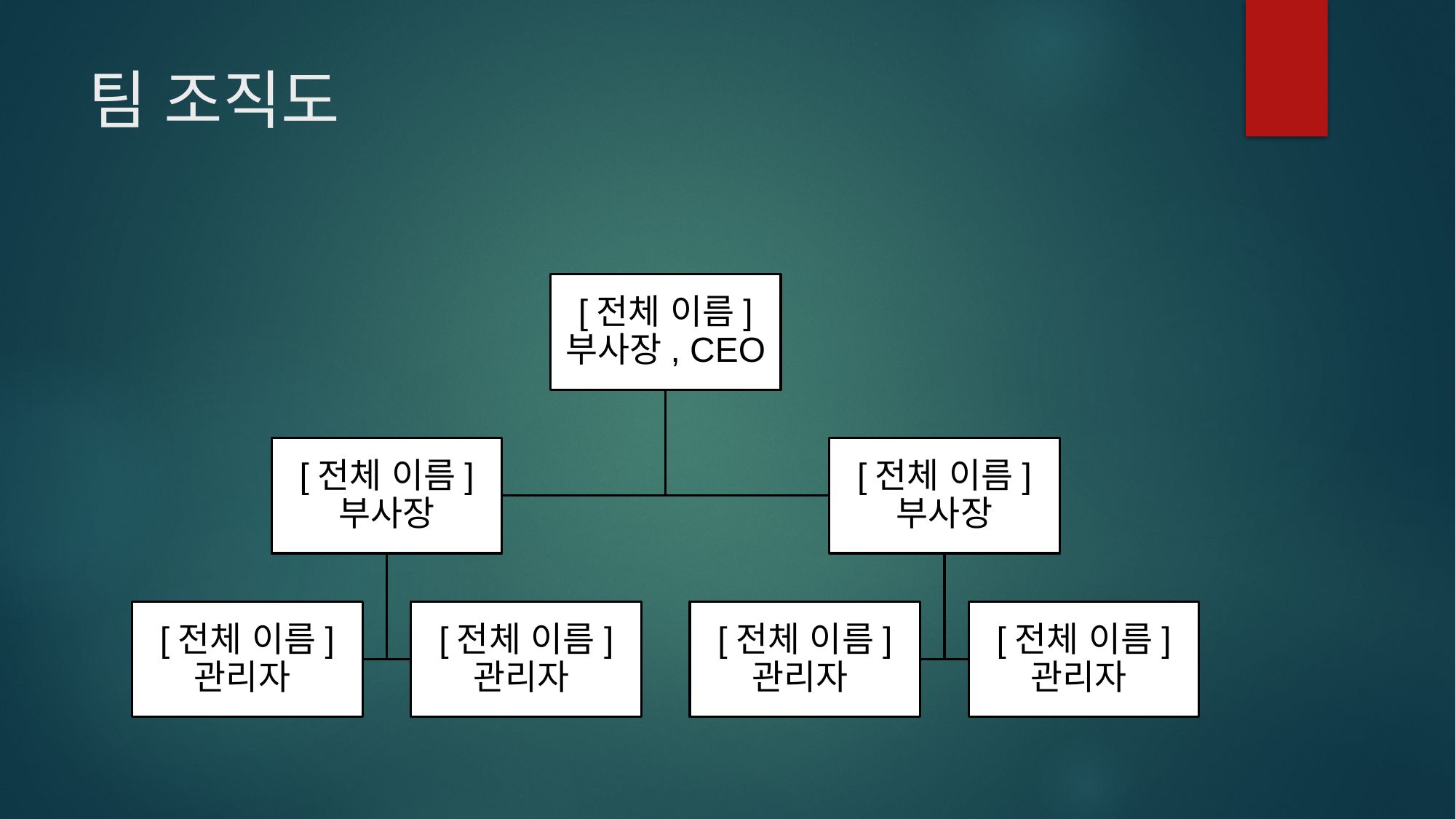

# 팀 조직도
[전체 이름] 부사장, CEO
[전체 이름] 부사장
[전체 이름] 관리자
[전체 이름] 관리자
[전체 이름] 부사장
[전체 이름] 관리자
[전체 이름] 관리자